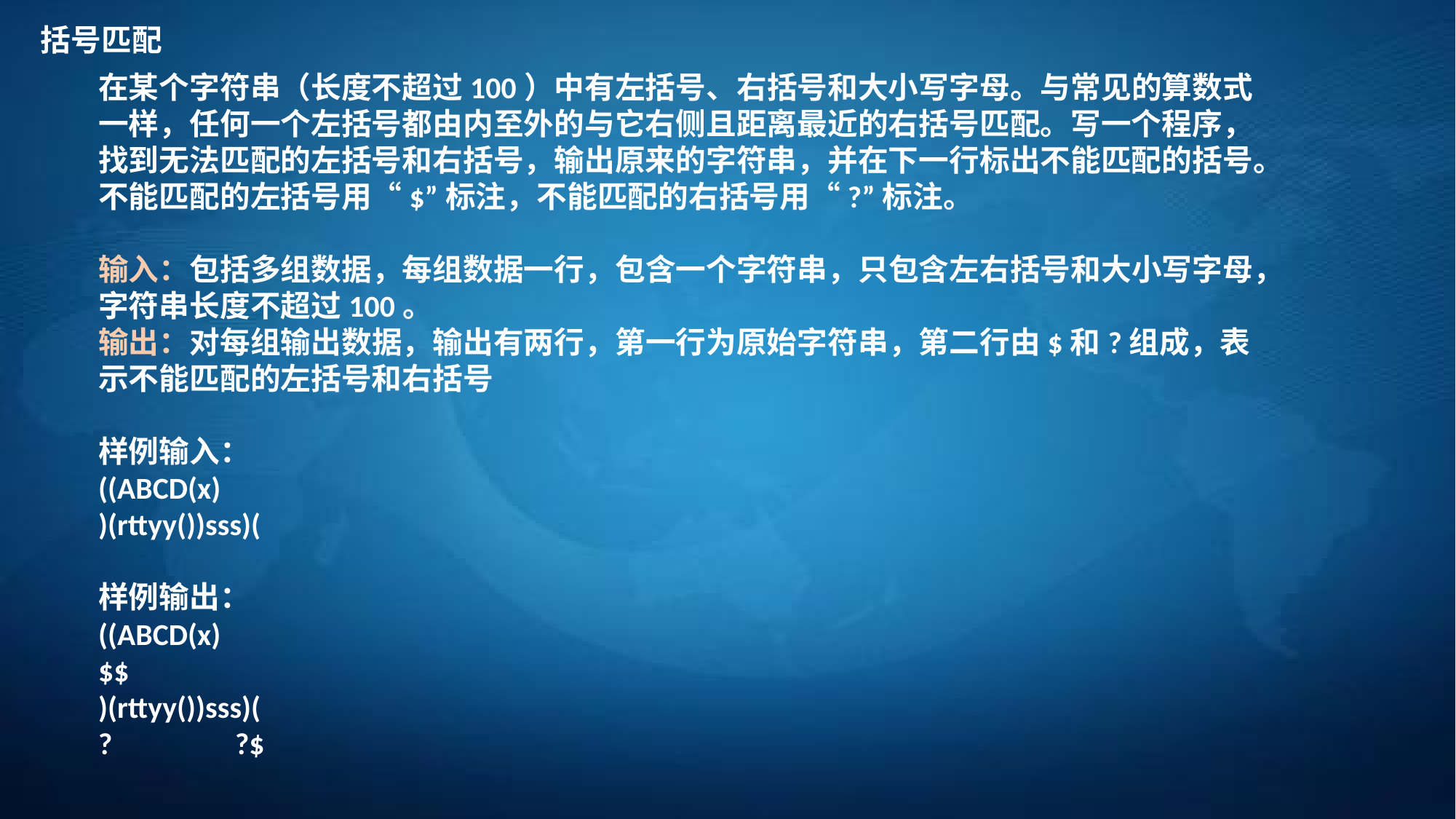

括号匹配
在某个字符串（长度不超过100）中有左括号、右括号和大小写字母。与常见的算数式一样，任何一个左括号都由内至外的与它右侧且距离最近的右括号匹配。写一个程序，找到无法匹配的左括号和右括号，输出原来的字符串，并在下一行标出不能匹配的括号。不能匹配的左括号用“$”标注，不能匹配的右括号用“?”标注。

输入：包括多组数据，每组数据一行，包含一个字符串，只包含左右括号和大小写字母，字符串长度不超过100。
输出：对每组输出数据，输出有两行，第一行为原始字符串，第二行由$和?组成，表示不能匹配的左括号和右括号

样例输入：
((ABCD(x)
)(rttyy())sss)(

样例输出：
((ABCD(x)
$$
)(rttyy())sss)(
?	    ?$